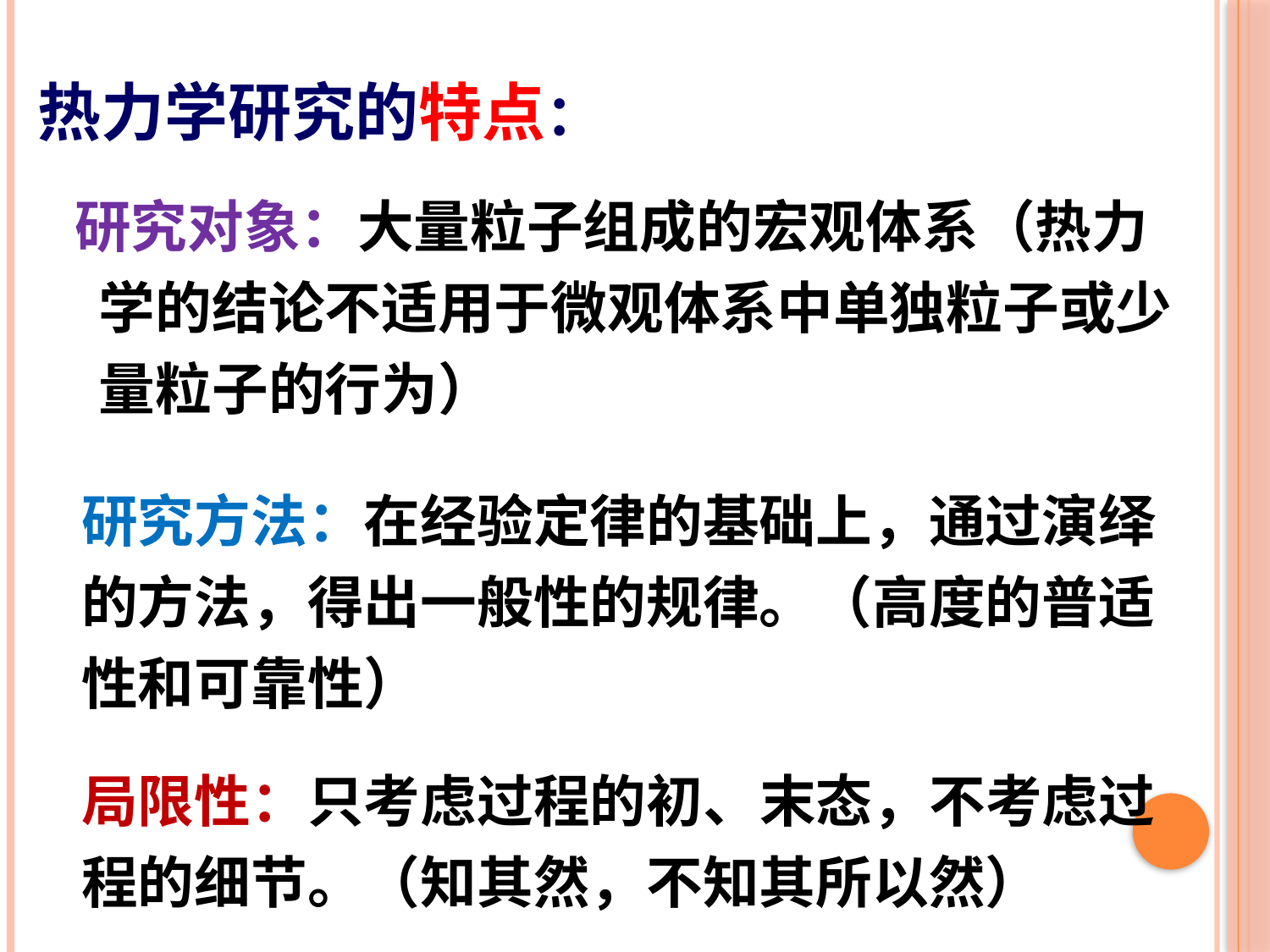

热力学研究的特点：
  研究对象：大量粒子组成的宏观体系（热力学的结论不适用于微观体系中单独粒子或少量粒子的行为）
  研究方法：在经验定律的基础上，通过演绎
  的方法，得出一般性的规律。（高度的普适
  性和可靠性）
  局限性：只考虑过程的初、末态，不考虑过
  程的细节。（知其然，不知其所以然）
15